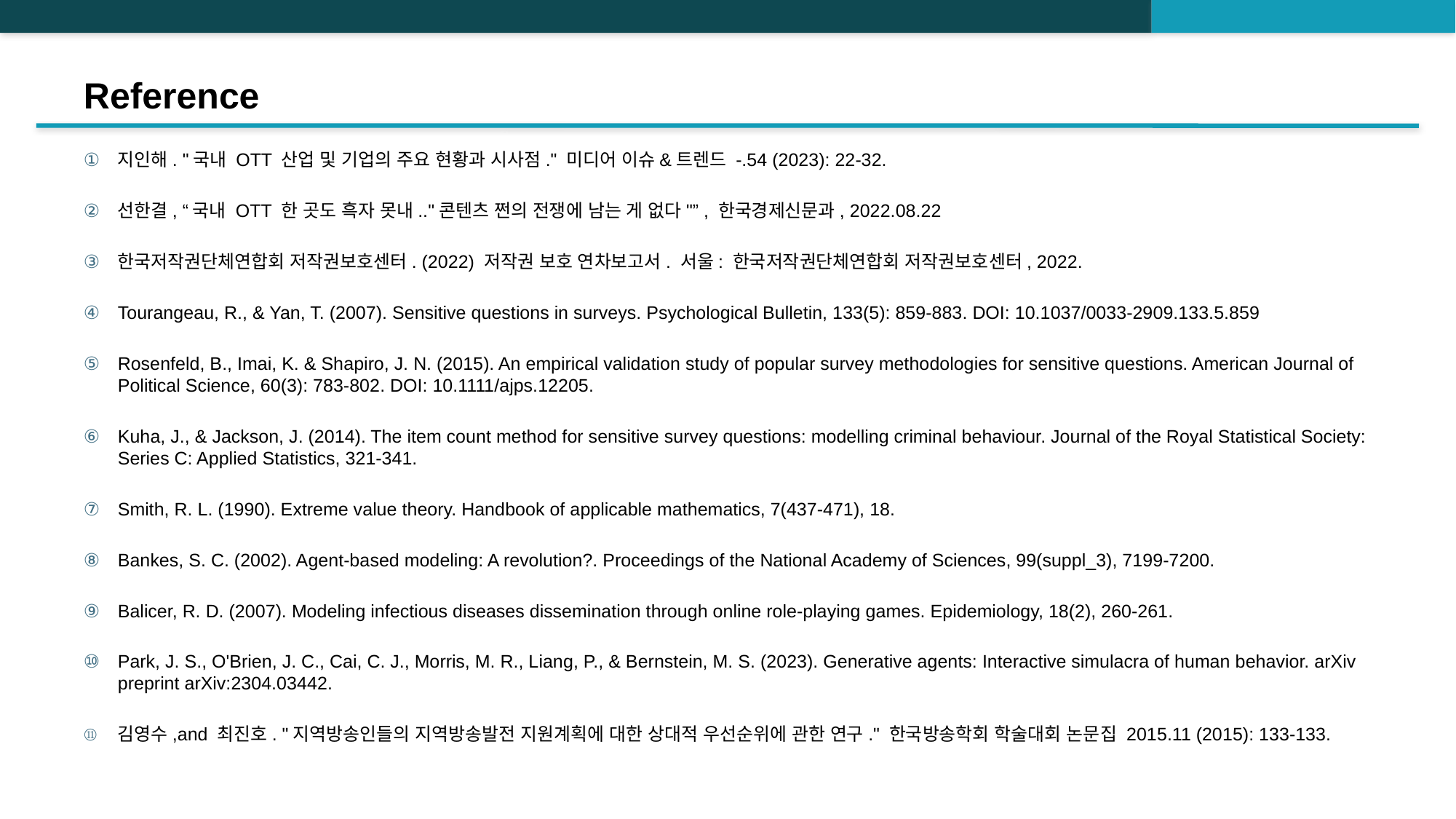

# Reference
지인해. "국내 OTT 산업 및 기업의 주요 현황과 시사점." 미디어 이슈&트렌드 -.54 (2023): 22-32.

선한결, “국내 OTT 한 곳도 흑자 못내.."콘텐츠 쩐의 전쟁에 남는 게 없다"” , 한국경제신문과, 2022.08.22

한국저작권단체연합회 저작권보호센터. (2022) 저작권 보호 연차보고서. 서울: 한국저작권단체연합회 저작권보호센터, 2022.

Tourangeau, R., & Yan, T. (2007). Sensitive questions in surveys. Psychological Bulletin, 133(5): 859-883. DOI: 10.1037/0033-2909.133.5.859

Rosenfeld, B., Imai, K. & Shapiro, J. N. (2015). An empirical validation study of popular survey methodologies for sensitive questions. American Journal of Political Science, 60(3): 783-802. DOI: 10.1111/ajps.12205.

Kuha, J., & Jackson, J. (2014). The item count method for sensitive survey questions: modelling criminal behaviour. Journal of the Royal Statistical Society: Series C: Applied Statistics, 321-341.

Smith, R. L. (1990). Extreme value theory. Handbook of applicable mathematics, 7(437-471), 18.

Bankes, S. C. (2002). Agent-based modeling: A revolution?. Proceedings of the National Academy of Sciences, 99(suppl_3), 7199-7200.

Balicer, R. D. (2007). Modeling infectious diseases dissemination through online role-playing games. Epidemiology, 18(2), 260-261.

Park, J. S., O'Brien, J. C., Cai, C. J., Morris, M. R., Liang, P., & Bernstein, M. S. (2023). Generative agents: Interactive simulacra of human behavior. arXiv preprint arXiv:2304.03442.

김영수,and 최진호. "지역방송인들의 지역방송발전 지원계획에 대한 상대적 우선순위에 관한 연구." 한국방송학회 학술대회 논문집 2015.11 (2015): 133-133.